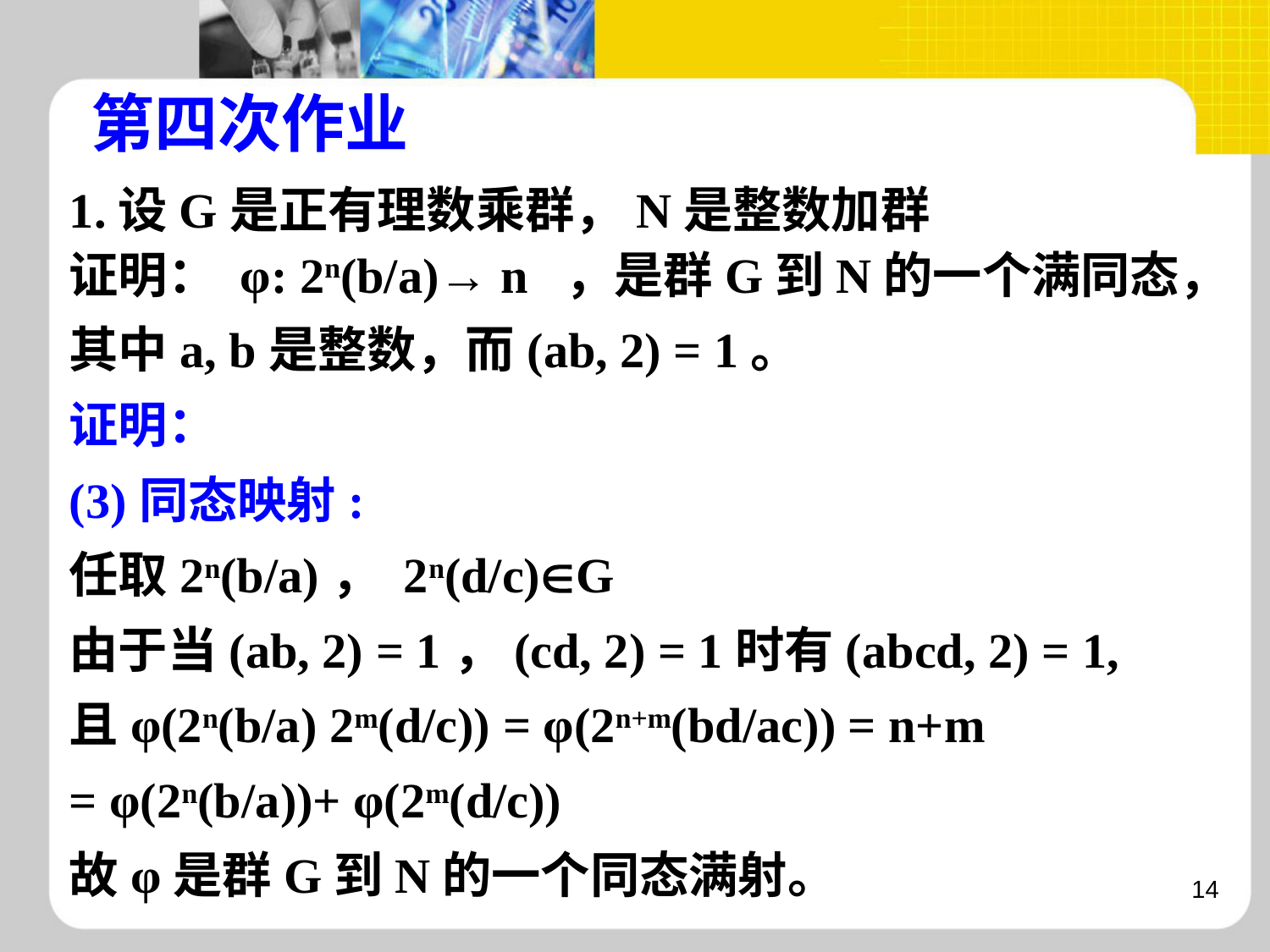

# 第四次作业
1.设G是正有理数乘群，N是整数加群
证明： φ: 2n(b/a)→ n  ，是群G到N的一个满同态，
其中a, b是整数，而(ab, 2) = 1。
证明：
(3)同态映射:
任取2n(b/a)， 2n(d/c)∈G
由于当(ab, 2) = 1，(cd, 2) = 1时有(abcd, 2) = 1,
且φ(2n(b/a) 2m(d/c)) = φ(2n+m(bd/ac)) = n+m
= φ(2n(b/a))+ φ(2m(d/c))
故φ是群G到N的一个同态满射。

14